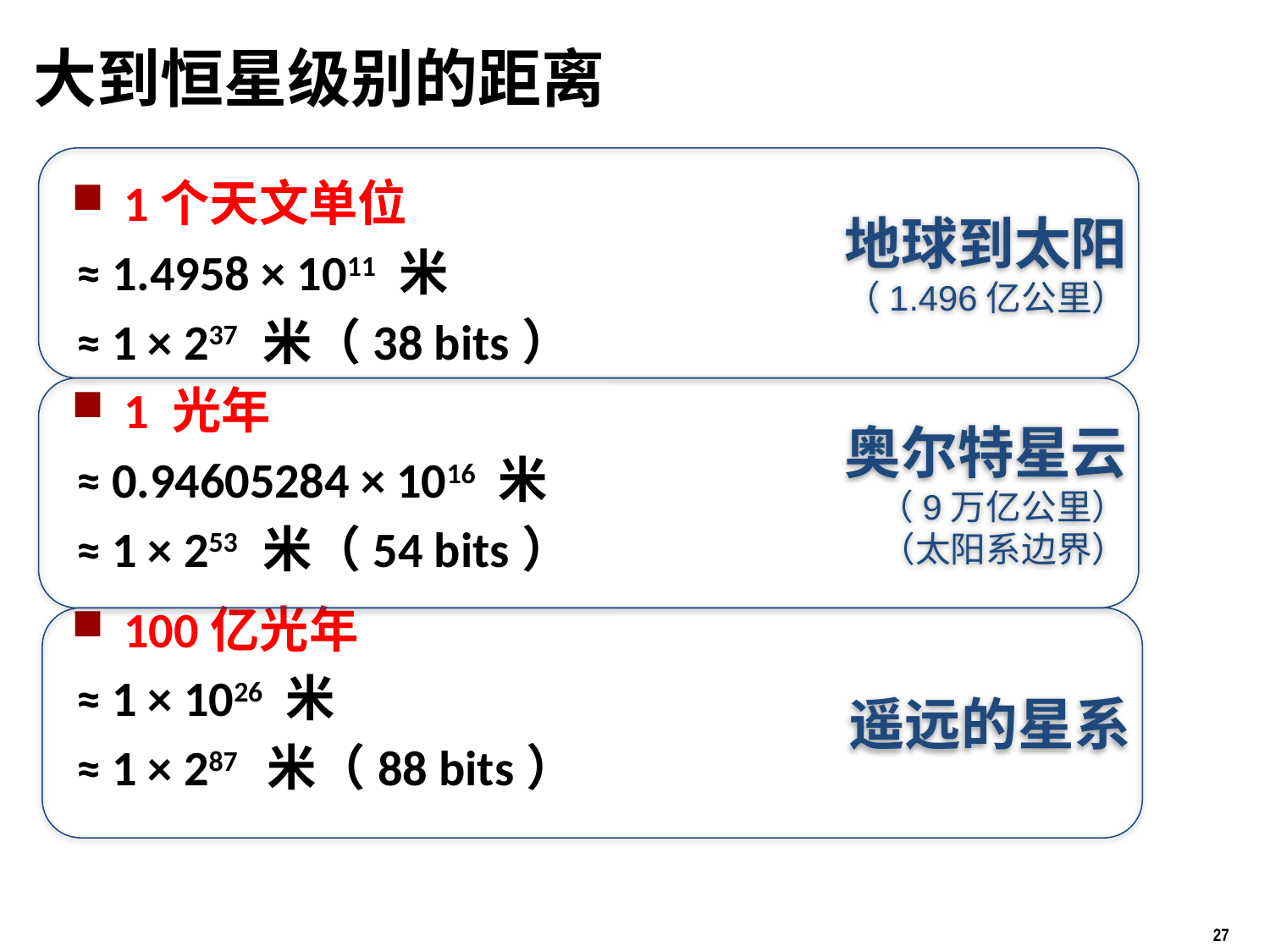

# 大到恒星级别的距离
地球到太阳
（1.496亿公里）
1个天文单位
≈ 1.4958 × 1011 米
≈ 1 × 237  米（38 bits）
1 光年
≈ 0.94605284 × 1016 米
≈ 1 × 253  米（54 bits）
100亿光年
≈ 1 × 1026 米
≈ 1 × 287  米（88 bits）

奥尔特星云
（9万亿公里）
（太阳系边界）
遥远的星系